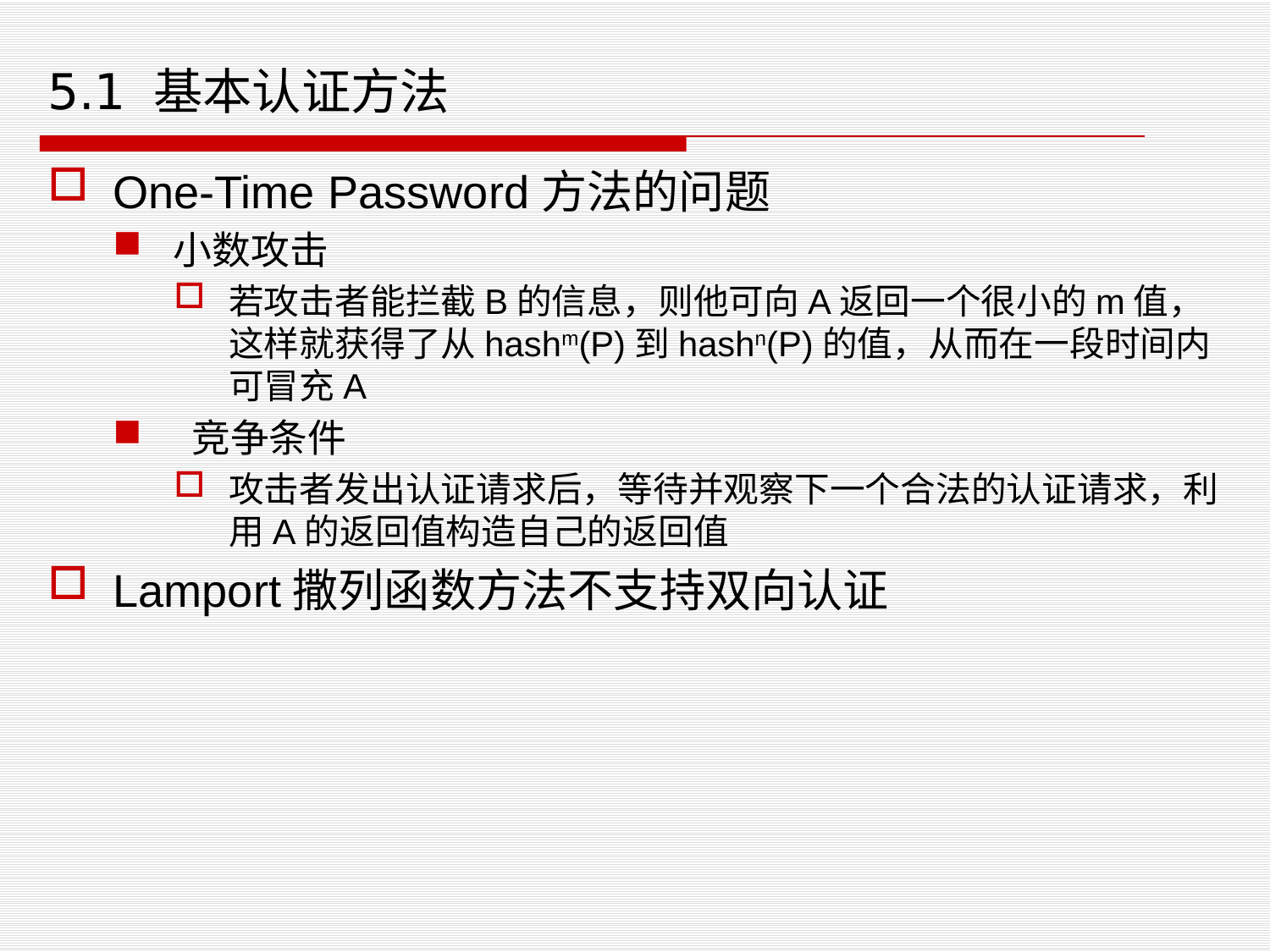

6
# 5.1 基本认证方法
One-Time Password方法的问题
小数攻击
若攻击者能拦截B的信息，则他可向A返回一个很小的m值，这样就获得了从hashm(P)到hashn(P)的值，从而在一段时间内可冒充A
 竞争条件
攻击者发出认证请求后，等待并观察下一个合法的认证请求，利用A的返回值构造自己的返回值
Lamport撒列函数方法不支持双向认证